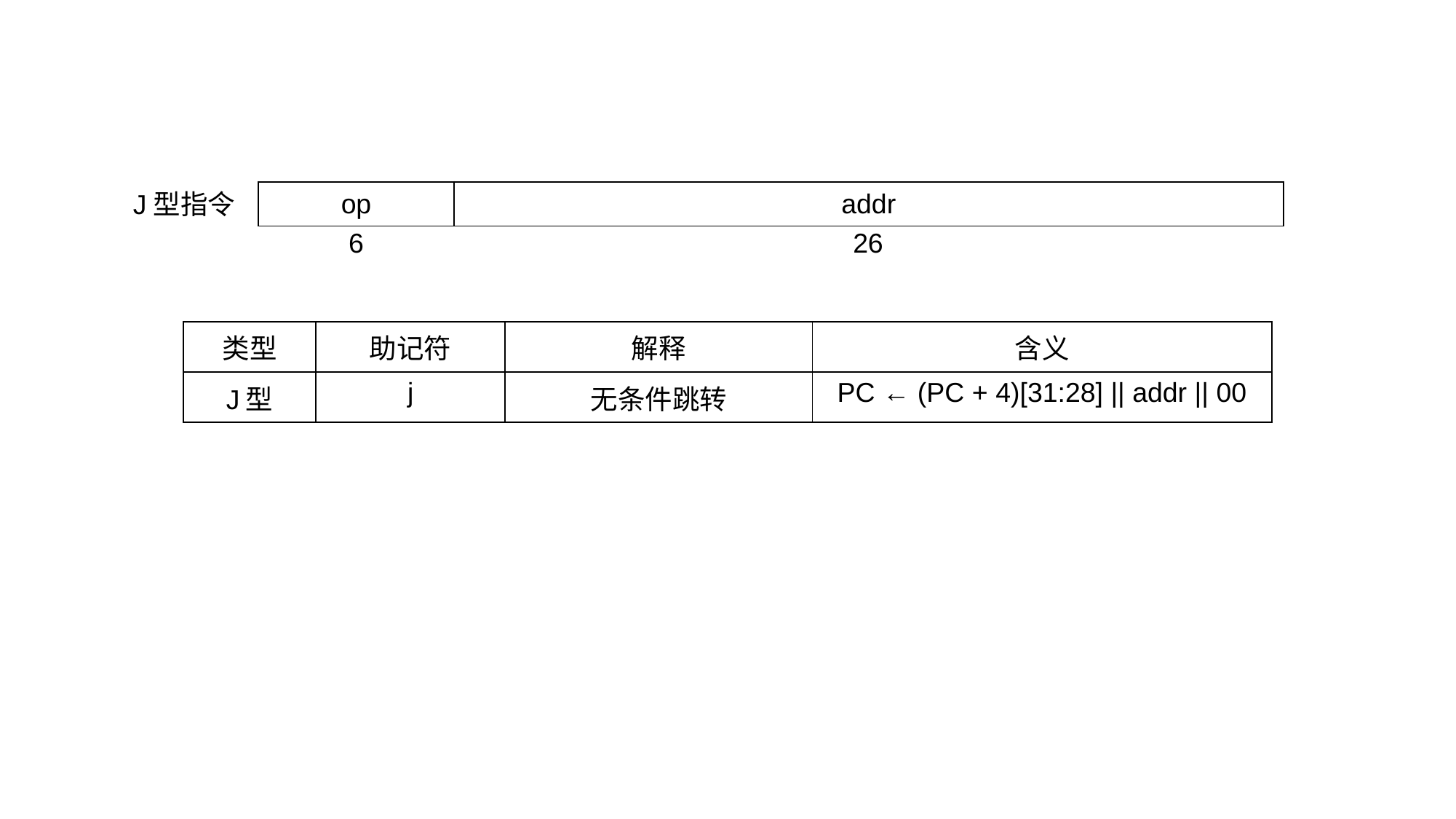

| op | addr |
| --- | --- |
J型指令
6
26
| 类型 | 助记符 | 解释 | 含义 |
| --- | --- | --- | --- |
| J型 | j | 无条件跳转 | PC ← (PC + 4)[31:28] || addr || 00 |